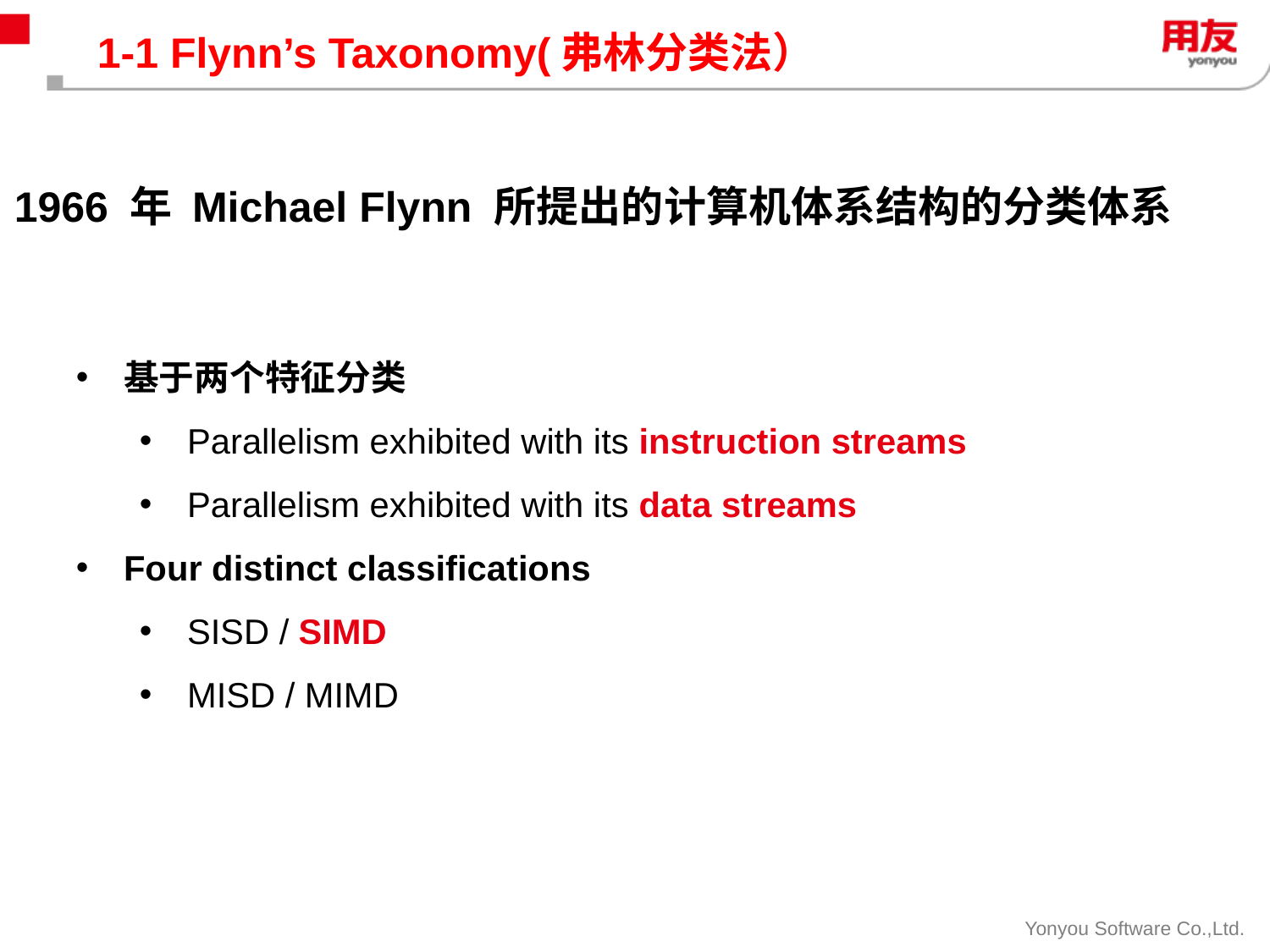

# 1-1 Flynn’s Taxonomy(弗林分类法）
1966 年 Michael Flynn 所提出的计算机体系结构的分类体系

基于两个特征分类
Parallelism exhibited with its instruction streams
Parallelism exhibited with its data streams
Four distinct classifications
SISD / SIMD
MISD / MIMD